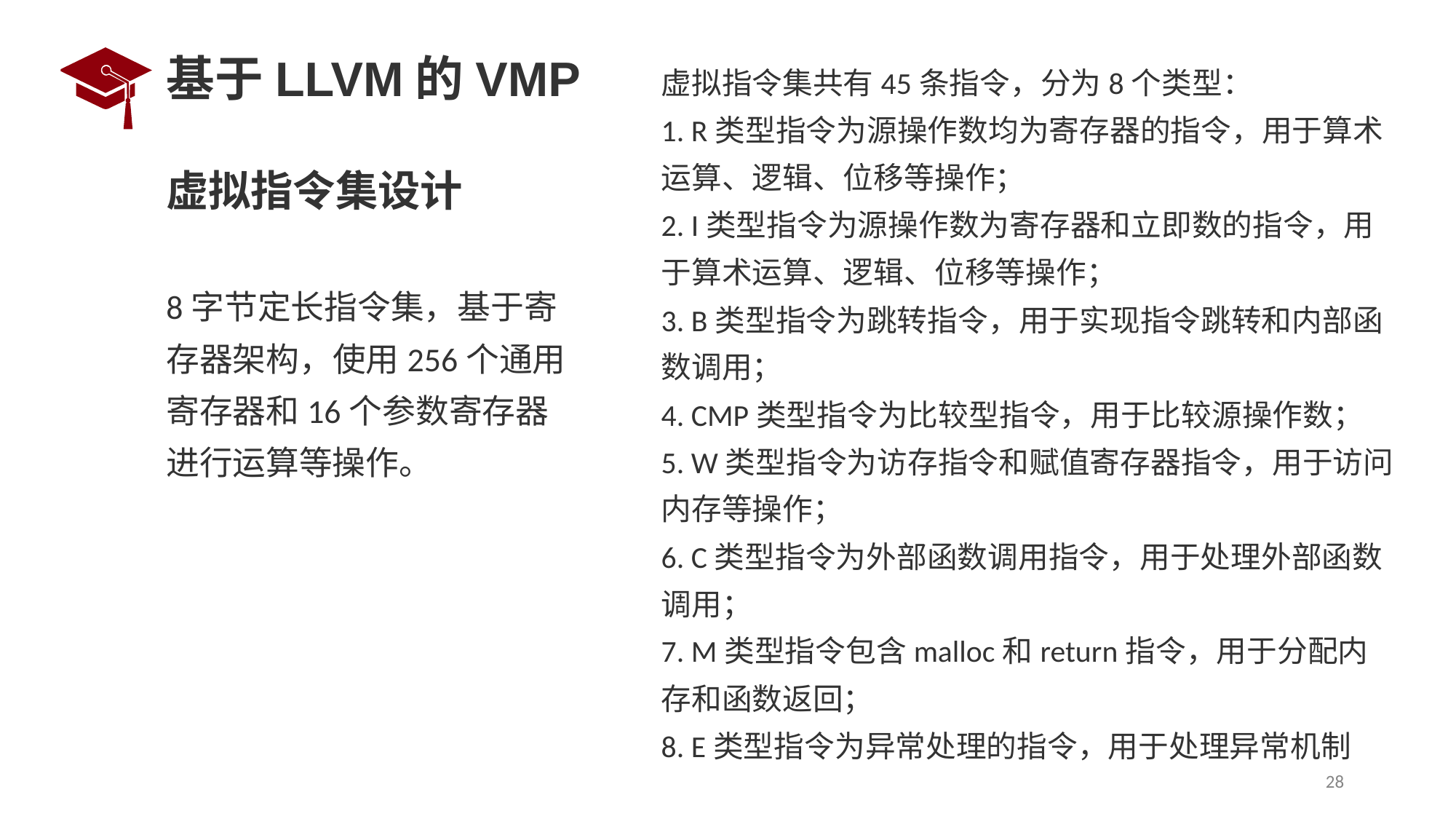

# 基于LLVM的VMP
虚拟指令集共有45条指令，分为8个类型：
1. R类型指令为源操作数均为寄存器的指令，用于算术运算、逻辑、位移等操作；
2. I类型指令为源操作数为寄存器和立即数的指令，用于算术运算、逻辑、位移等操作；
3. B类型指令为跳转指令，用于实现指令跳转和内部函数调用；
4. CMP类型指令为比较型指令，用于比较源操作数；
5. W类型指令为访存指令和赋值寄存器指令，用于访问内存等操作；
6. C类型指令为外部函数调用指令，用于处理外部函数调用；
7. M类型指令包含malloc和return指令，用于分配内存和函数返回；
8. E类型指令为异常处理的指令，用于处理异常机制
虚拟指令集设计
8字节定长指令集，基于寄存器架构，使用256个通用寄存器和16个参数寄存器进行运算等操作。
28